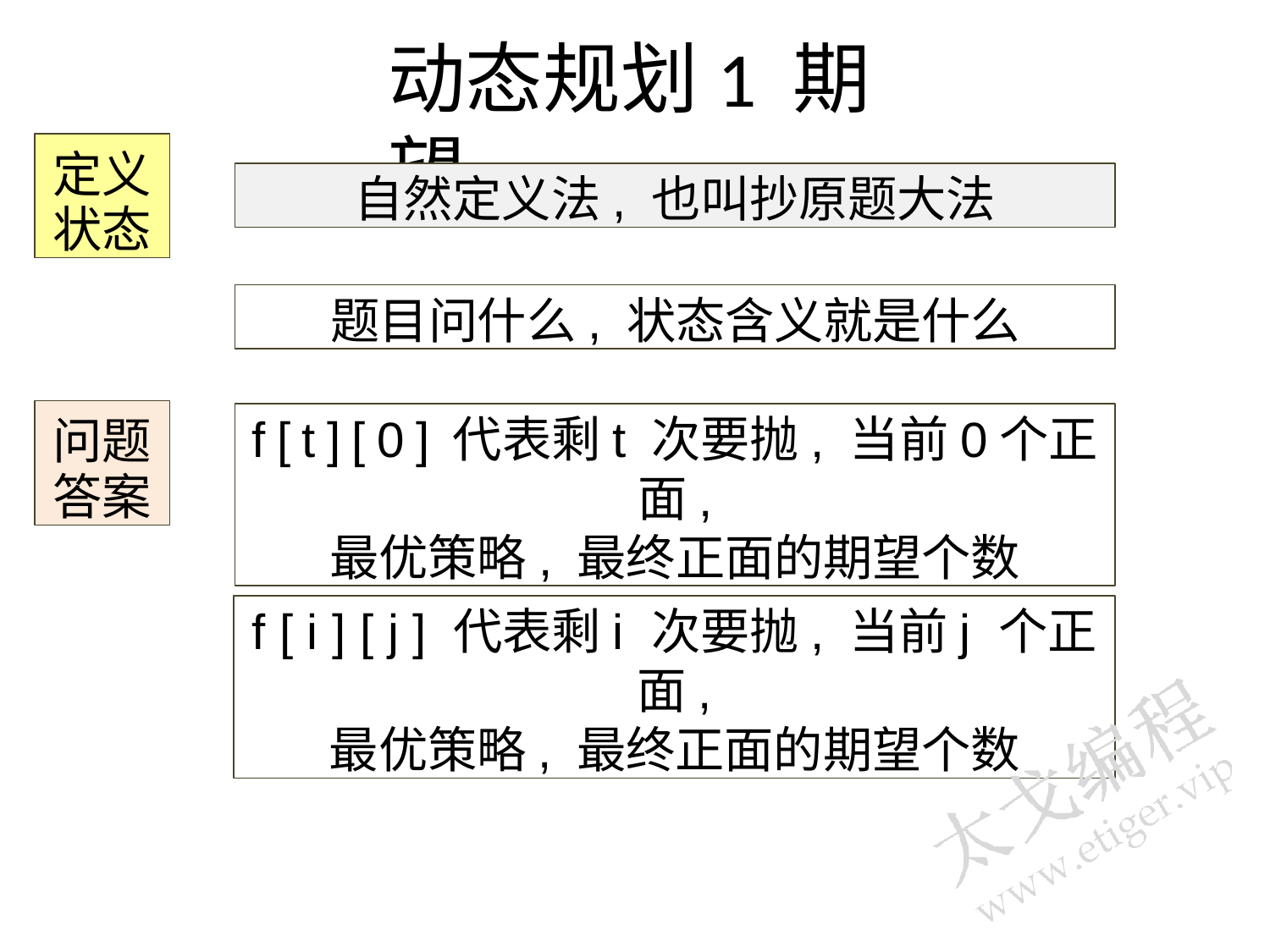

# 动态规划1 期望
定义 状态
自然定义法,也叫抄原题大法
题目问什么,状态含义就是什么
问题 答案
f[t][0]代表剩t次要抛,当前0个正面,
最优策略,最终正面的期望个数
f[i][j]代表剩i次要抛,当前j个正面,
最优策略,最终正面的期望个数